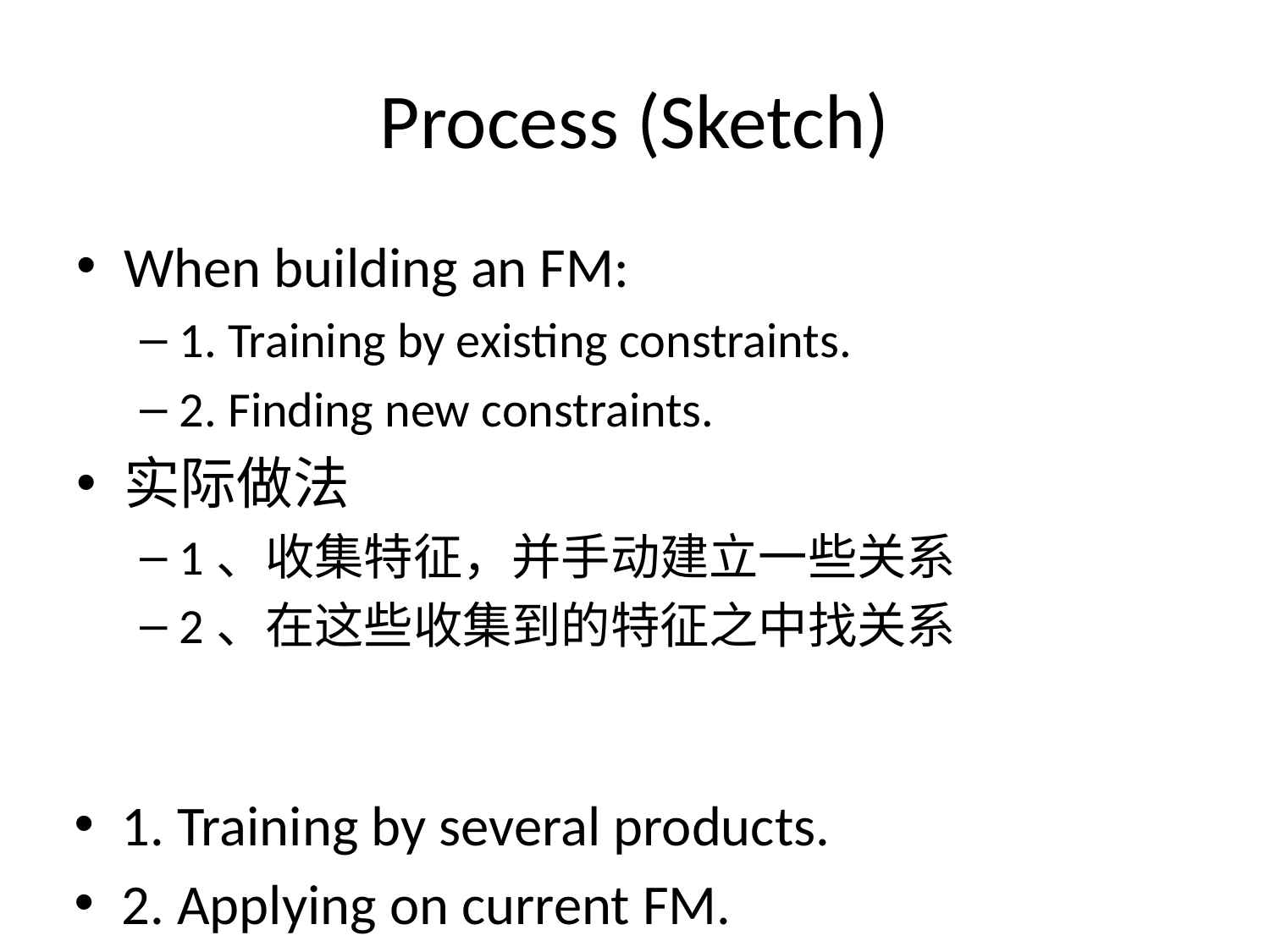

# Process (Sketch)
When building an FM:
1. Training by existing constraints.
2. Finding new constraints.
实际做法
1、收集特征，并手动建立一些关系
2、在这些收集到的特征之中找关系

1. Training by several products.
2. Applying on current FM.